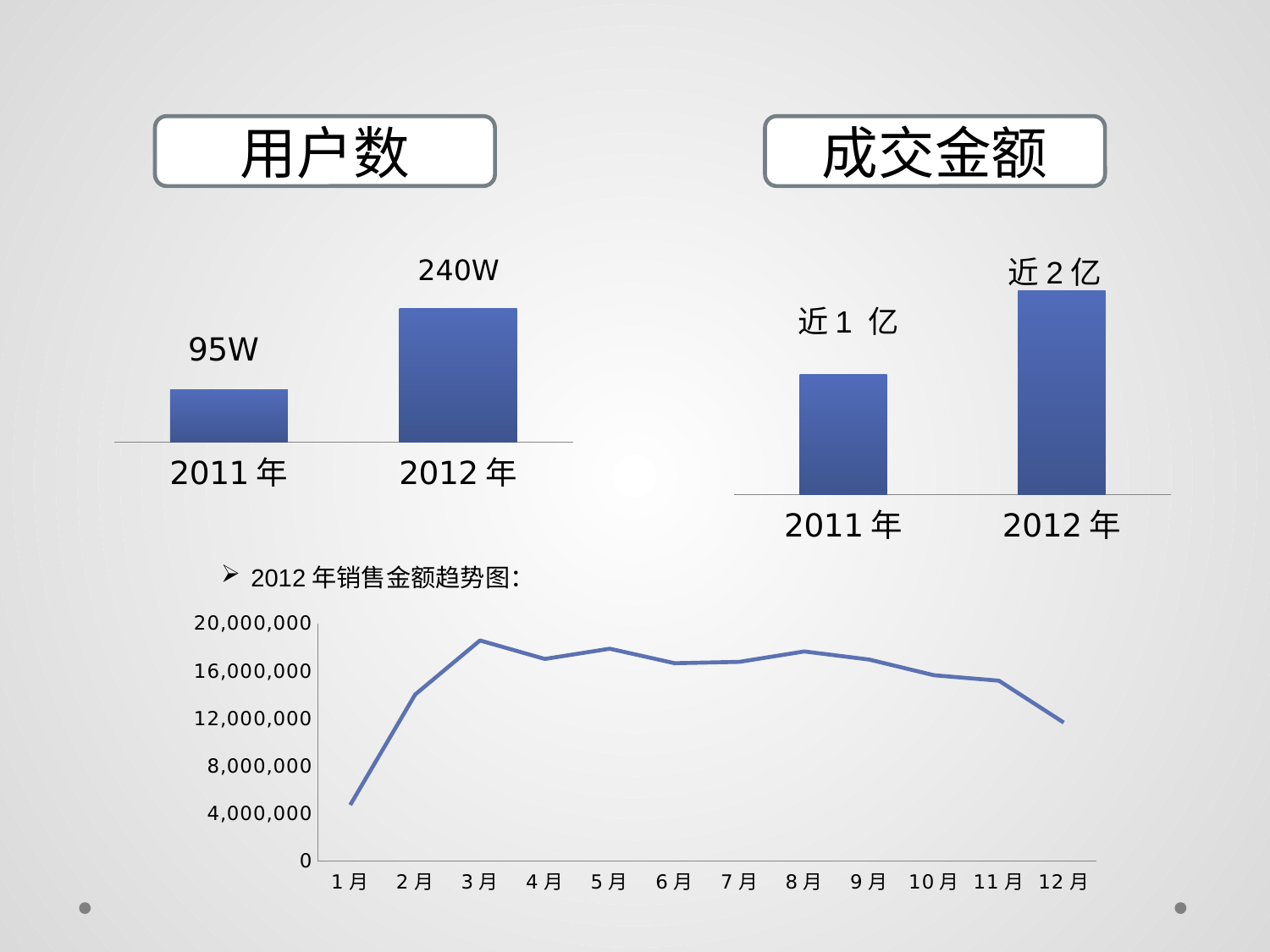

用户数
成交金额
240W
近2亿

### Chart

| Category | 用户数（W） |
|---|---|
| 2011年 | 94.6 |
| 2012年 | 240.0 |

### Chart

| Category | 收入 |
|---|---|
| 2011年 | 107956141.0 |
| 2012年 | 182888712.05999997 |
近1 亿
2012年销售金额趋势图：

### Chart

| Category | 收入 |
|---|---|
| 1月 | 4728183.2 |
| 2月 | 14029807.25 |
| 3月 | 18587967.9 |
| 4月 | 17029108.09 |
| 5月 | 17892294.16 |
| 6月 | 16670438.050000004 |
| 7月 | 16786158.39 |
| 8月 | 17662760.43 |
| 9月 | 16977718.82 |
| 10月 | 15655105.509999989 |
| 11月 | 15198746.93 |
| 12月 | 11670423.330000002 |